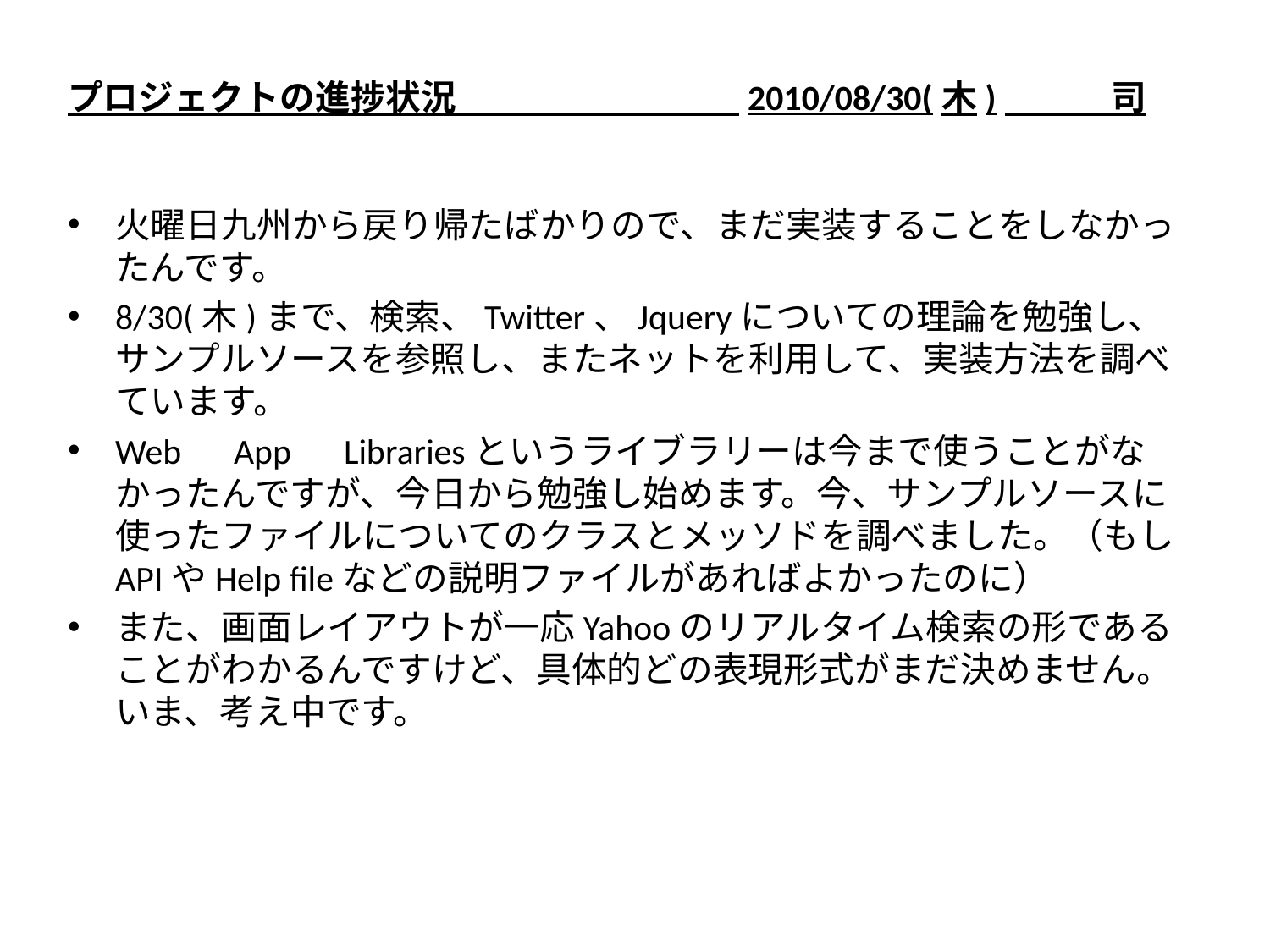

# プロジェクトの進捗状況　　　　　　　　2010/08/30(木)　　　司
火曜日九州から戻り帰たばかりので、まだ実装することをしなかったんです。
8/30(木)まで、検索、Twitter、Jqueryについての理論を勉強し、サンプルソースを参照し、またネットを利用して、実装方法を調べています。
Web　App　Librariesというライブラリーは今まで使うことがなかったんですが、今日から勉強し始めます。今、サンプルソースに使ったファイルについてのクラスとメッソドを調べました。（もしAPIやHelp fileなどの説明ファイルがあればよかったのに）
また、画面レイアウトが一応Yahooのリアルタイム検索の形であることがわかるんですけど、具体的どの表現形式がまだ決めません。いま、考え中です。